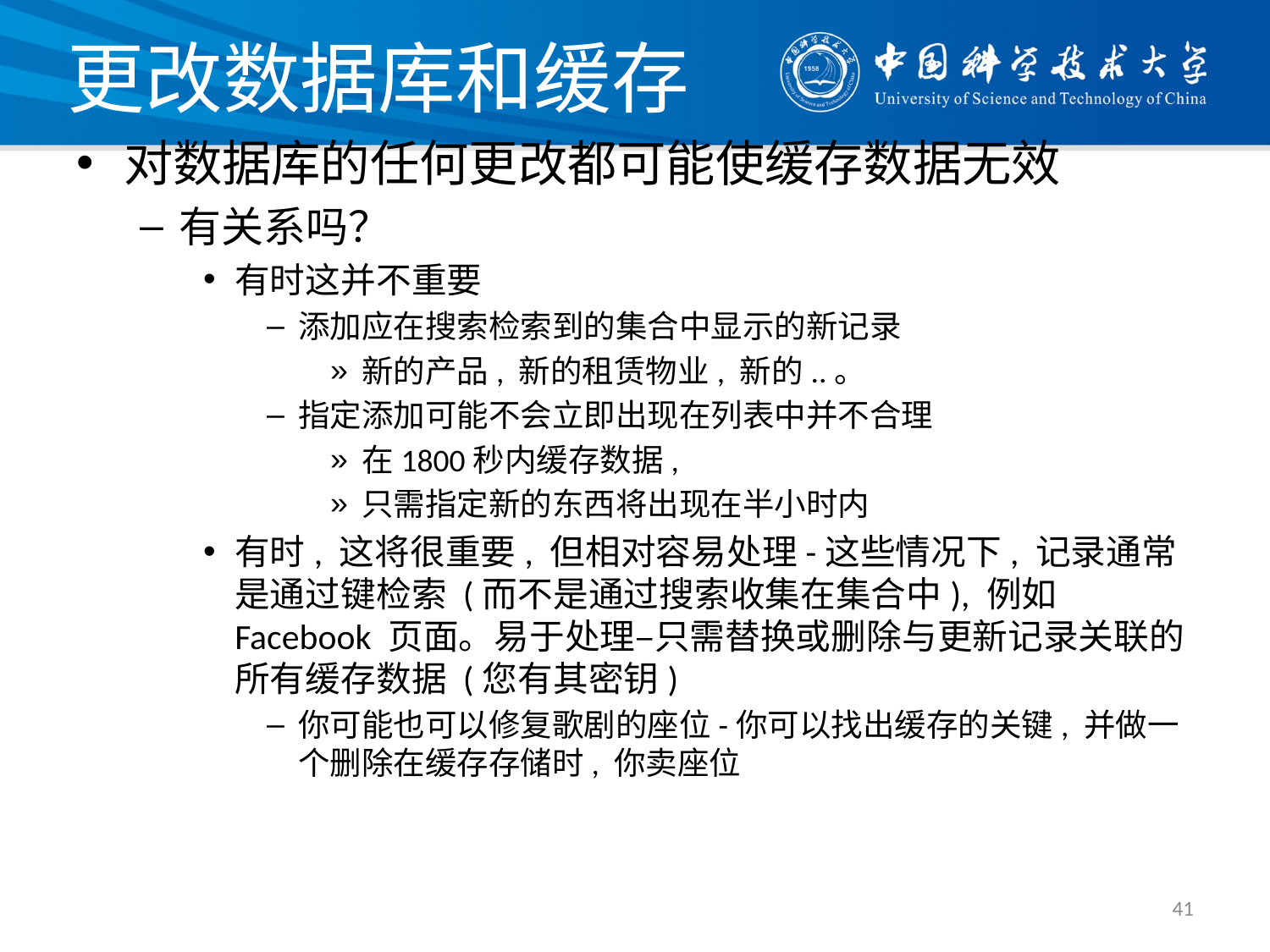

# 更改数据库和缓存
对数据库的任何更改都可能使缓存数据无效
有关系吗？
有时这并不重要
添加应在搜索检索到的集合中显示的新记录
新的产品, 新的租赁物业, 新的..。
指定添加可能不会立即出现在列表中并不合理
在1800秒内缓存数据,
只需指定新的东西将出现在半小时内
有时, 这将很重要, 但相对容易处理-这些情况下, 记录通常是通过键检索 (而不是通过搜索收集在集合中), 例如 Facebook 页面。易于处理–只需替换或删除与更新记录关联的所有缓存数据 (您有其密钥)
你可能也可以修复歌剧的座位-你可以找出缓存的关键, 并做一个删除在缓存存储时, 你卖座位
41